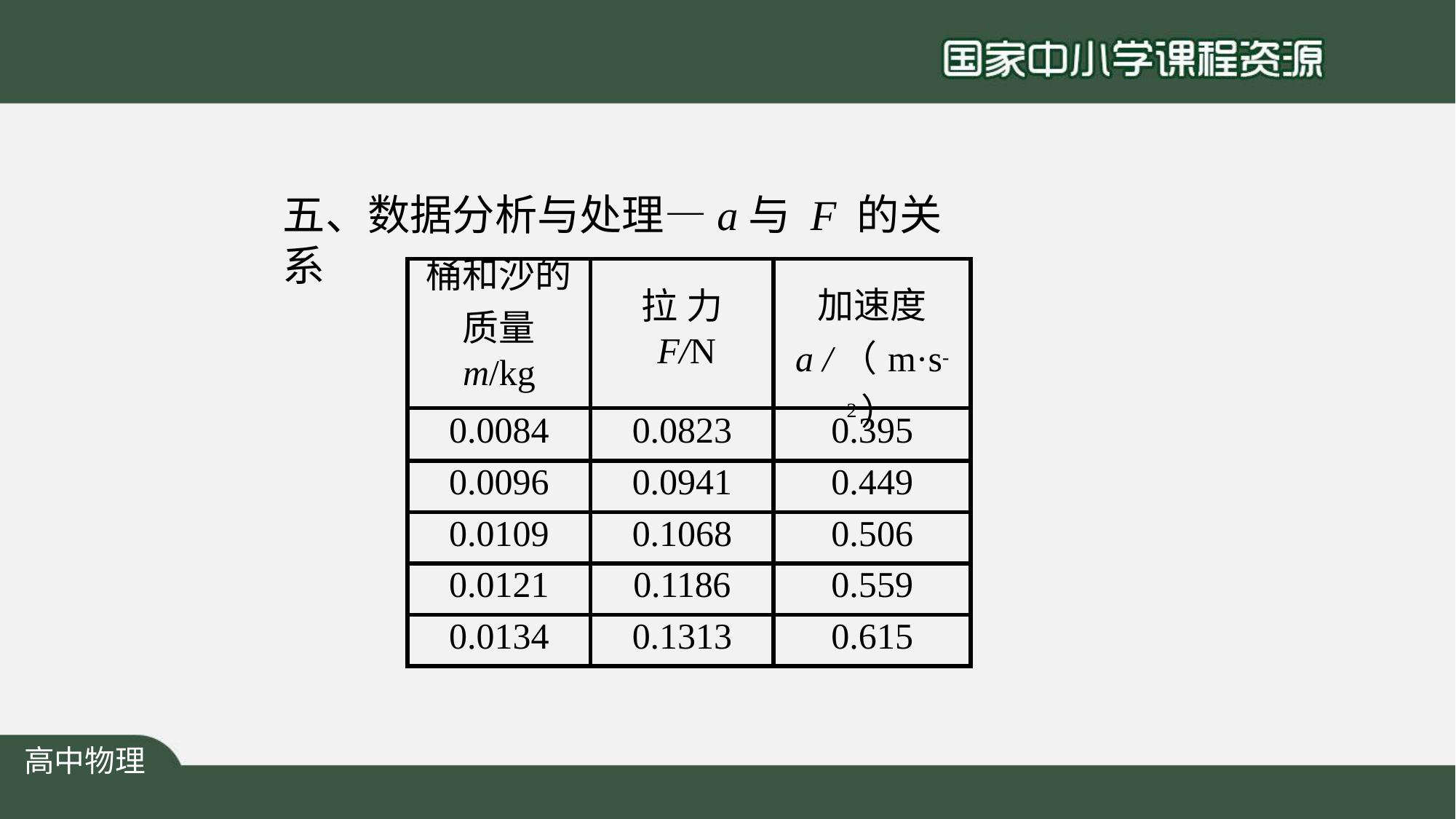

# 五、数据分析与处理—a与 F 的关系
| 桶和沙的 质量 m/kg | 拉 力 F/N | 加速度 a /（m·s-2） |
| --- | --- | --- |
| 0.0084 | 0.0823 | 0.395 |
| 0.0096 | 0.0941 | 0.449 |
| 0.0109 | 0.1068 | 0.506 |
| 0.0121 | 0.1186 | 0.559 |
| 0.0134 | 0.1313 | 0.615 |
高中物理